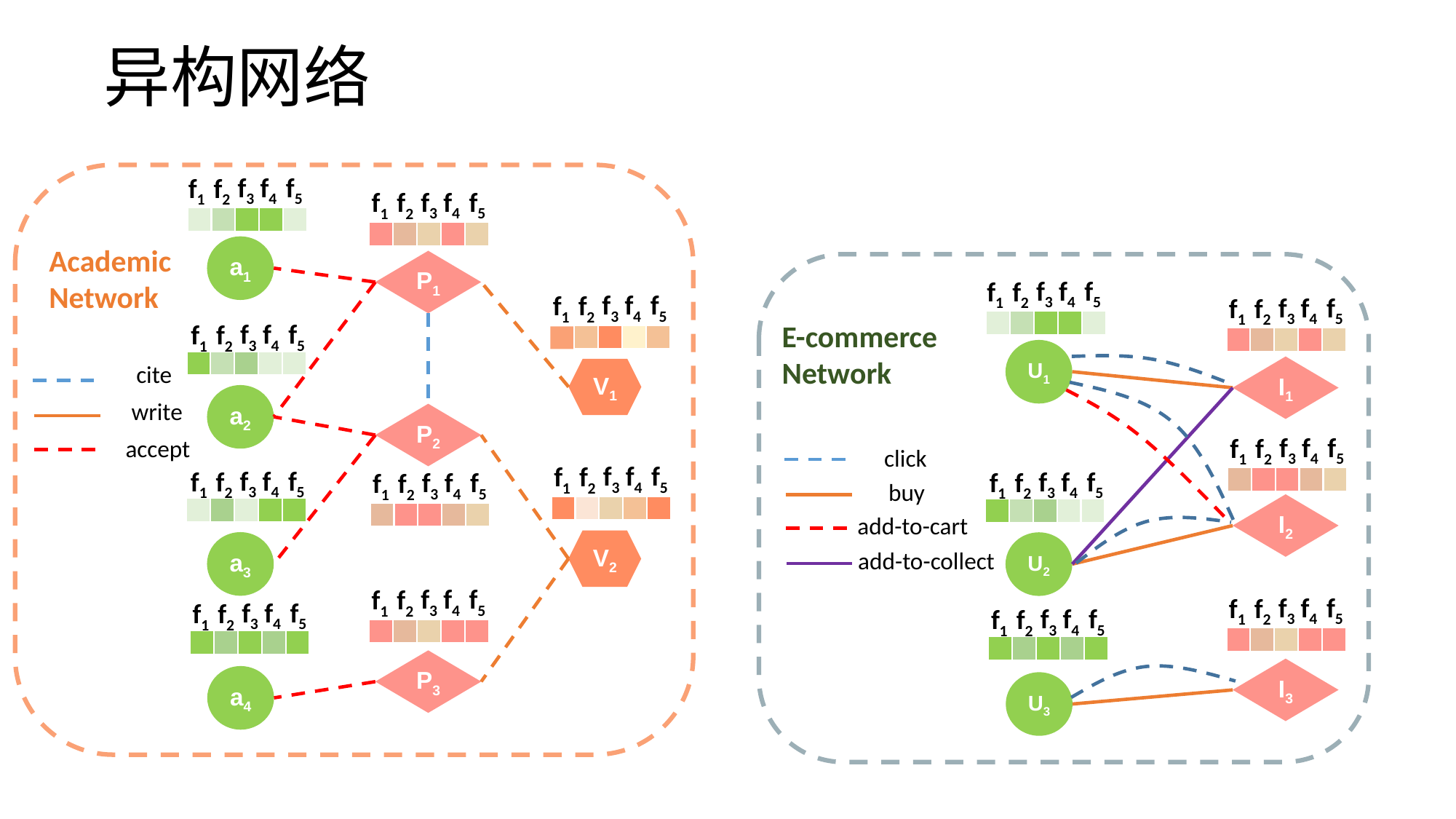

# 异构网络

f3
f4
f5
f1
f2
f3
f4
f5
f1
f2

a1
Academic Network
P1

f3
f4
f5
f1
f2
f3
f4
f5
f1
f2

E-commerce Network

U1
I1

f3
f4
f5
f1
f2
click
buy
add-to-cart

add-to-collect
f3
f4
f5
f1
f2

I2

U2
f3
f4
f5
f1
f2
f3
f4
f5
f1
f2

I3

U3
f3
f4
f5
f1
f2
f3
f4
f5
f1
f2

cite
write
accept

V1
a2
P2
f3
f4
f5
f1
f2
f3
f4
f5
f1
f2
f3
f4
f5
f1
f2

V2
a3
f3
f4
f5
f1
f2
f3
f4
f5
f1
f2

P3
a4